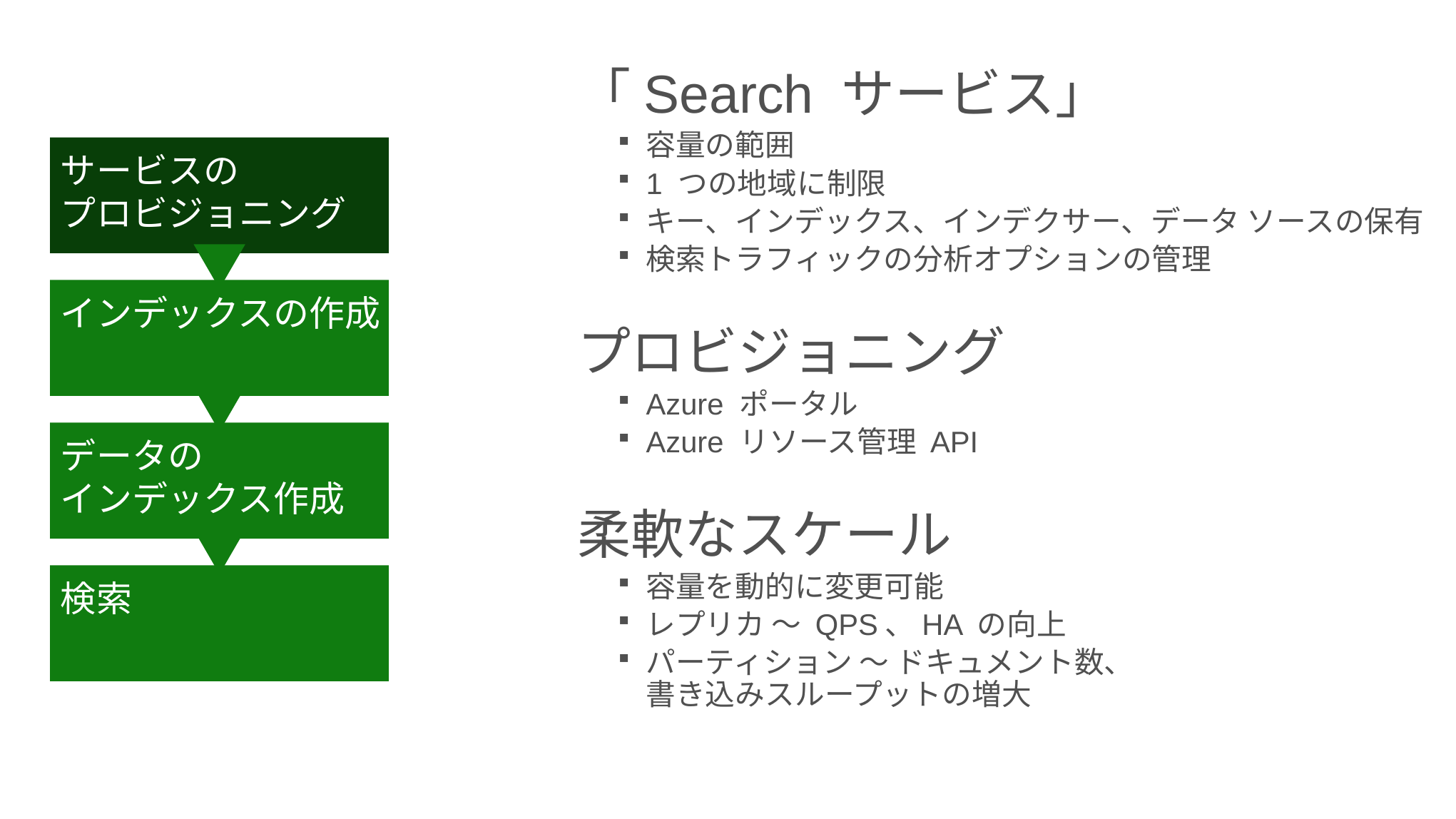

「Search サービス」
容量の範囲
1 つの地域に制限
キー、インデックス、インデクサー、データ ソースの保有
検索トラフィックの分析オプションの管理

プロビジョニング
Azure ポータル
Azure リソース管理 API

柔軟なスケール
容量を動的に変更可能
レプリカ ～ QPS、HA の向上
パーティション ～ ドキュメント数、
書き込みスループットの増大
サービスの
プロビジョニング

インデックスの作成

データの
インデックス作成

検索